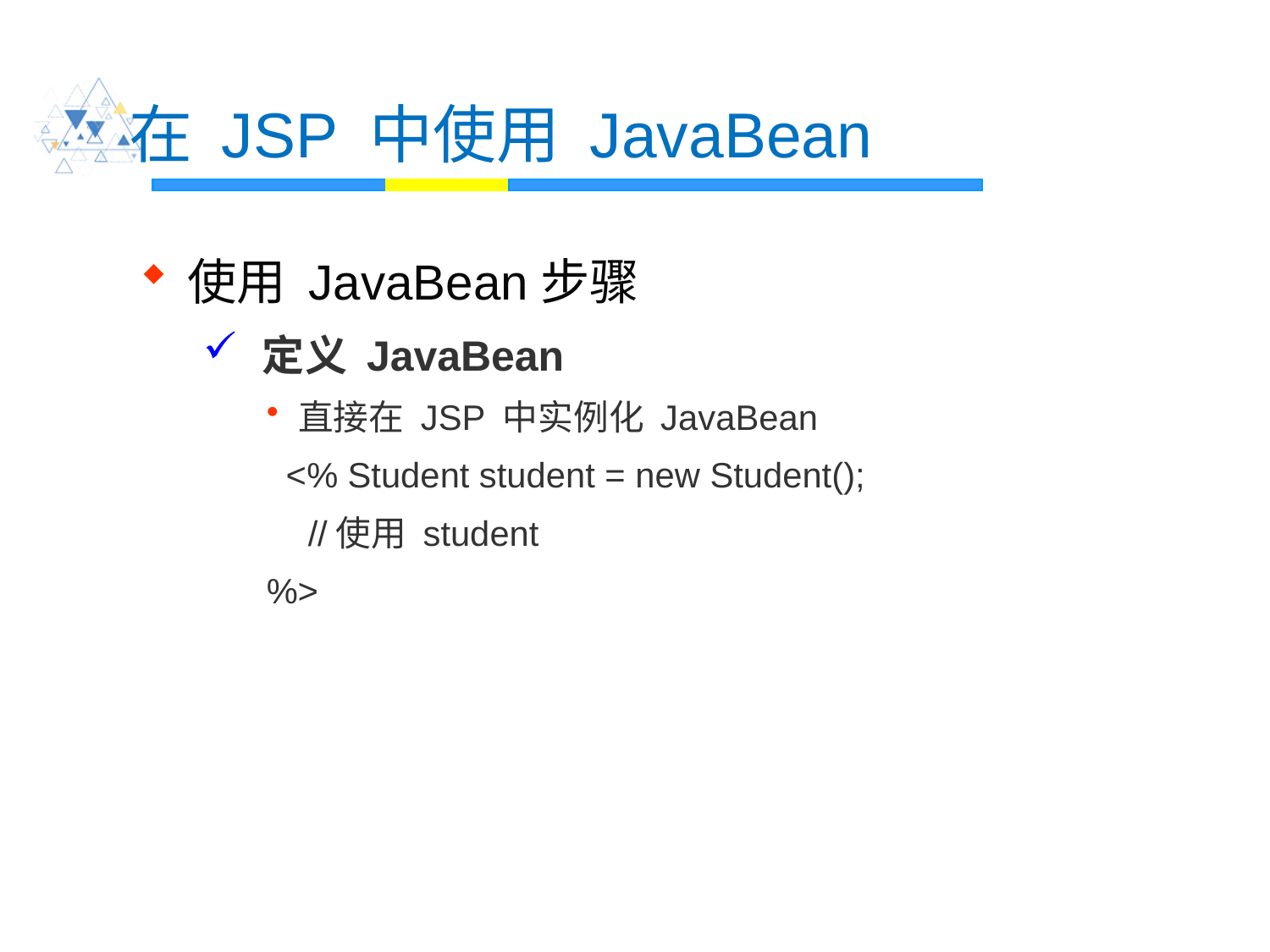

# 在 JSP 中使用 JavaBean
使用 JavaBean步骤
 定义 JavaBean
直接在 JSP 中实例化 JavaBean
  <% Student student = new Student();
	 //使用 student
%>